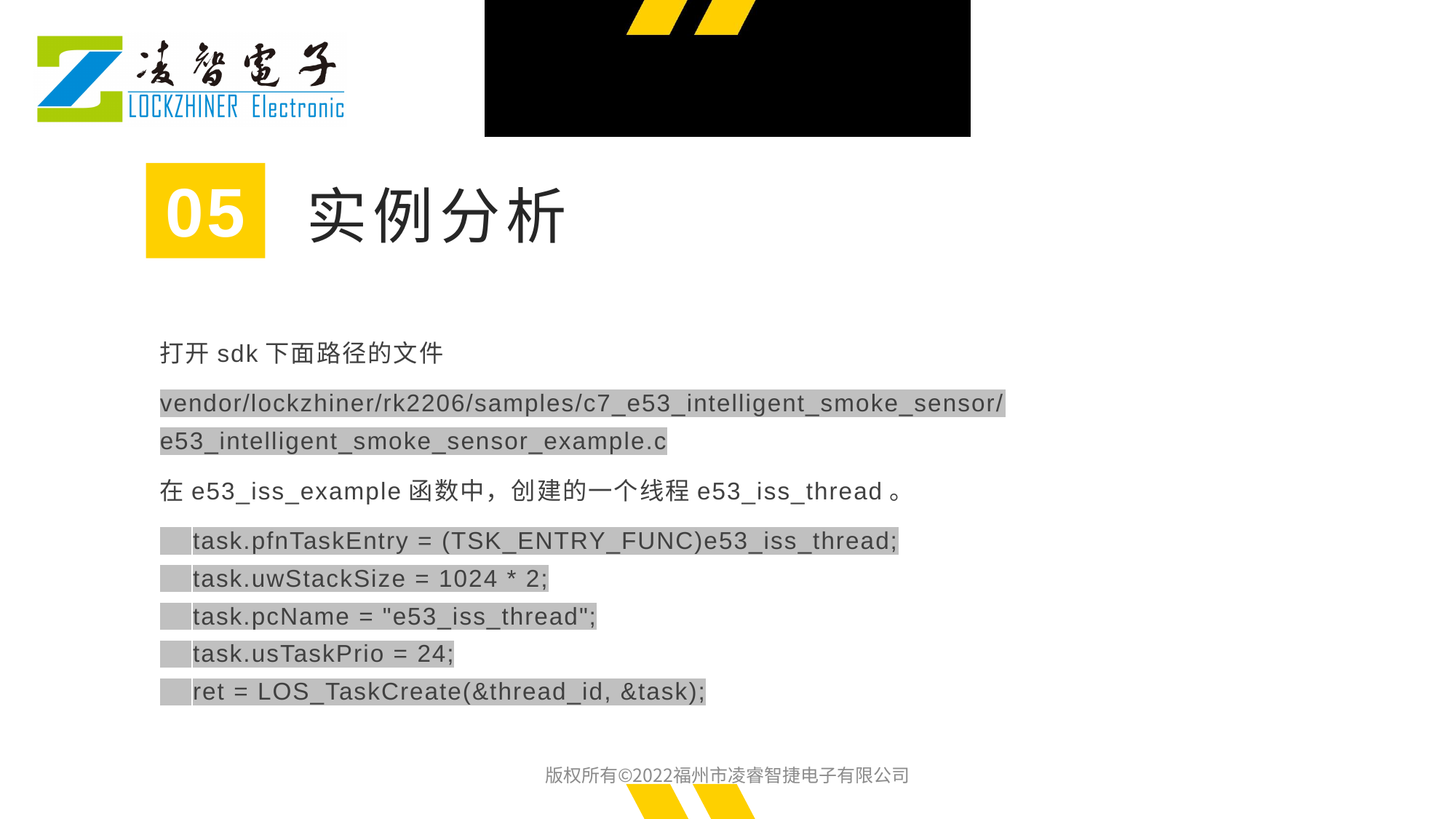

05
实例分析
打开sdk下面路径的文件
vendor/lockzhiner/rk2206/samples/c7_e53_intelligent_smoke_sensor/e53_intelligent_smoke_sensor_example.c
在e53_iss_example函数中，创建的一个线程e53_iss_thread。
    task.pfnTaskEntry = (TSK_ENTRY_FUNC)e53_iss_thread;
    task.uwStackSize = 1024 * 2;
    task.pcName = "e53_iss_thread";
    task.usTaskPrio = 24;
    ret = LOS_TaskCreate(&thread_id, &task);

版权所有©2022福州市凌睿智捷电子有限公司
9